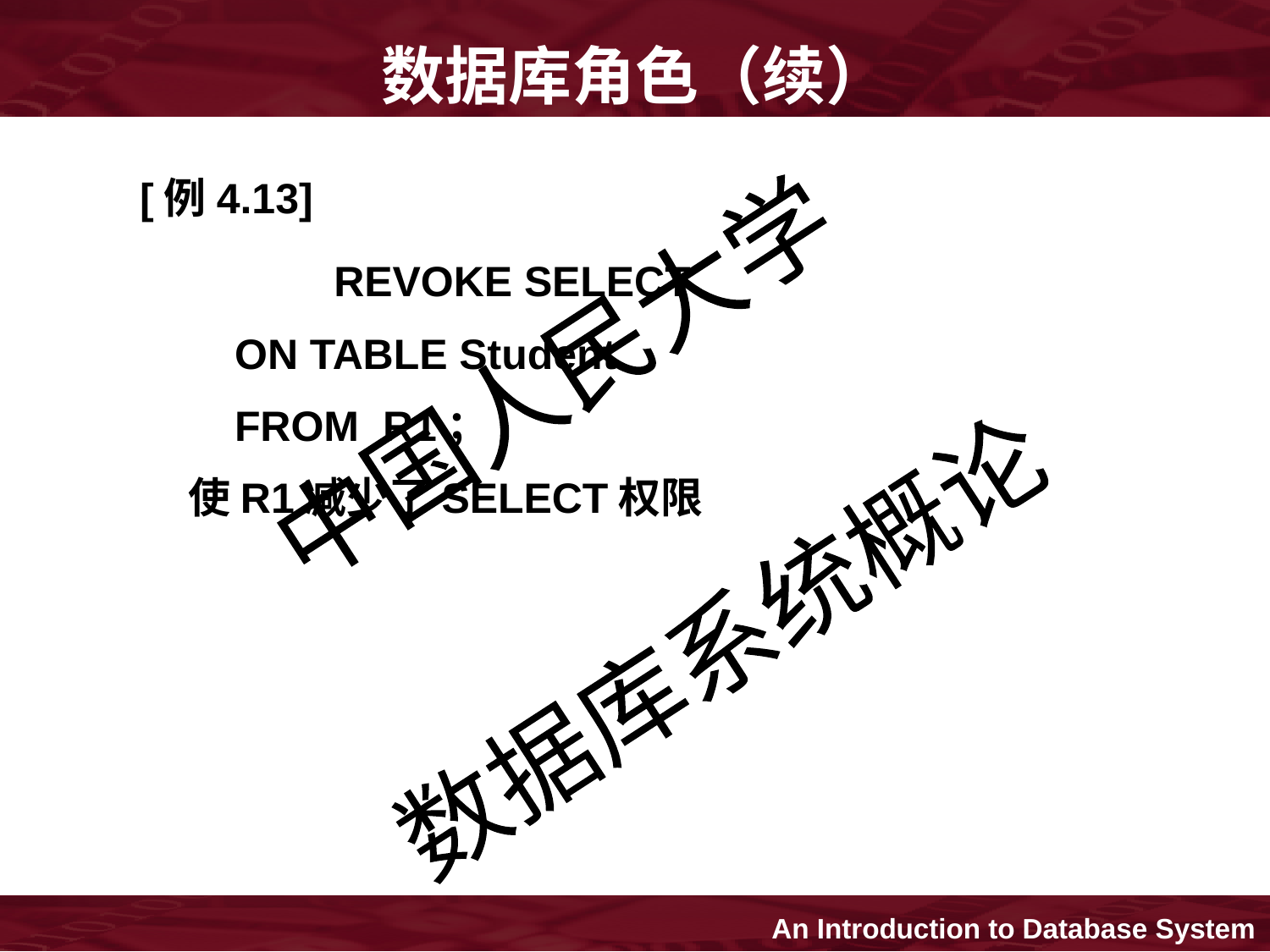

数据库角色（续）
[例4.13]
   	  REVOKE SELECT
        ON TABLE Student
        FROM  R1；
    使R1减少了SELECT权限